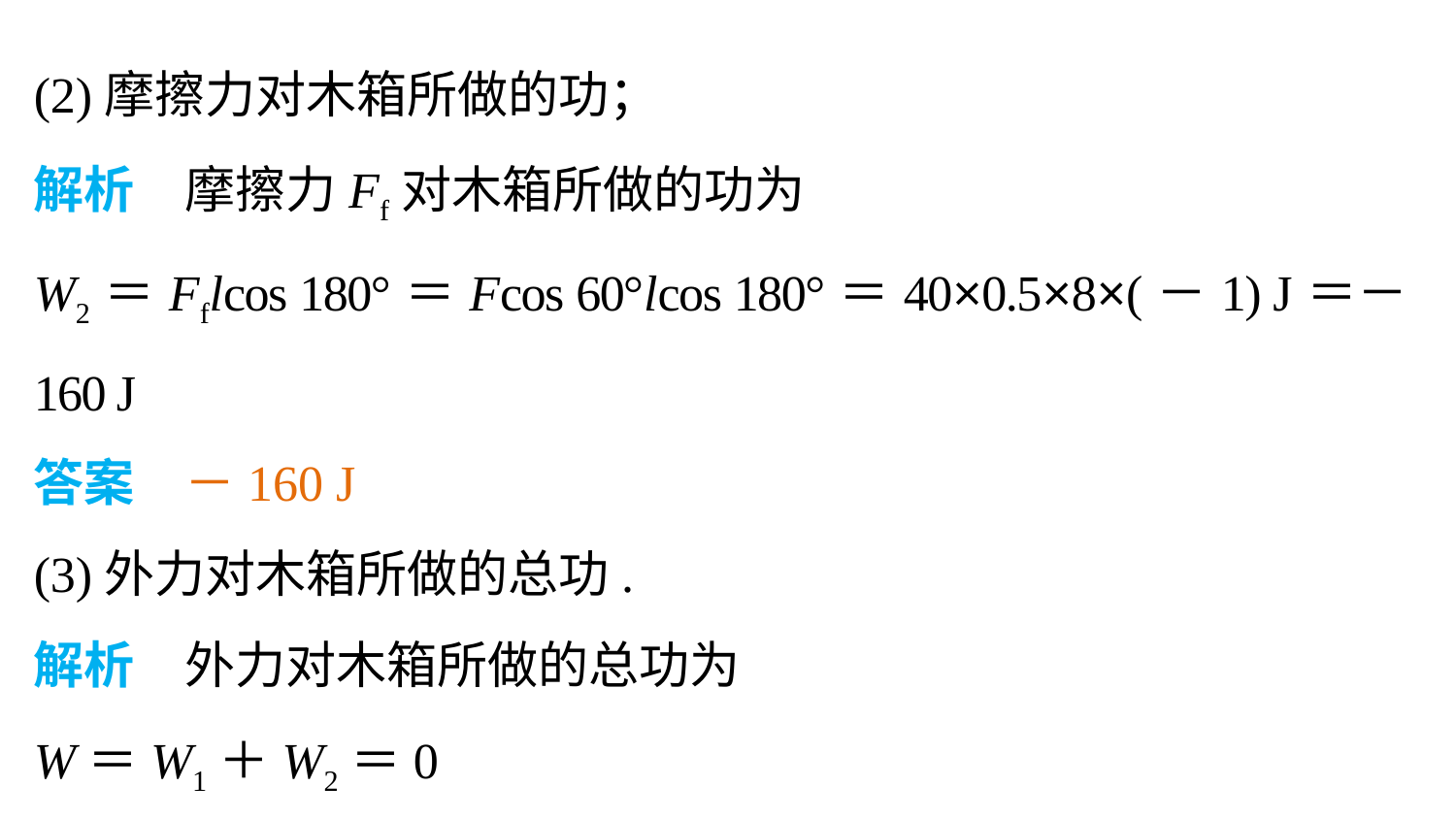

(2)摩擦力对木箱所做的功；
解析　摩擦力Ff对木箱所做的功为
W2＝Fflcos 180°＝Fcos 60°lcos 180°＝40×0.5×8×(－1) J＝－160 J
答案　－160 J
(3)外力对木箱所做的总功.
解析　外力对木箱所做的总功为
W＝W1＋W2＝0
答案　0